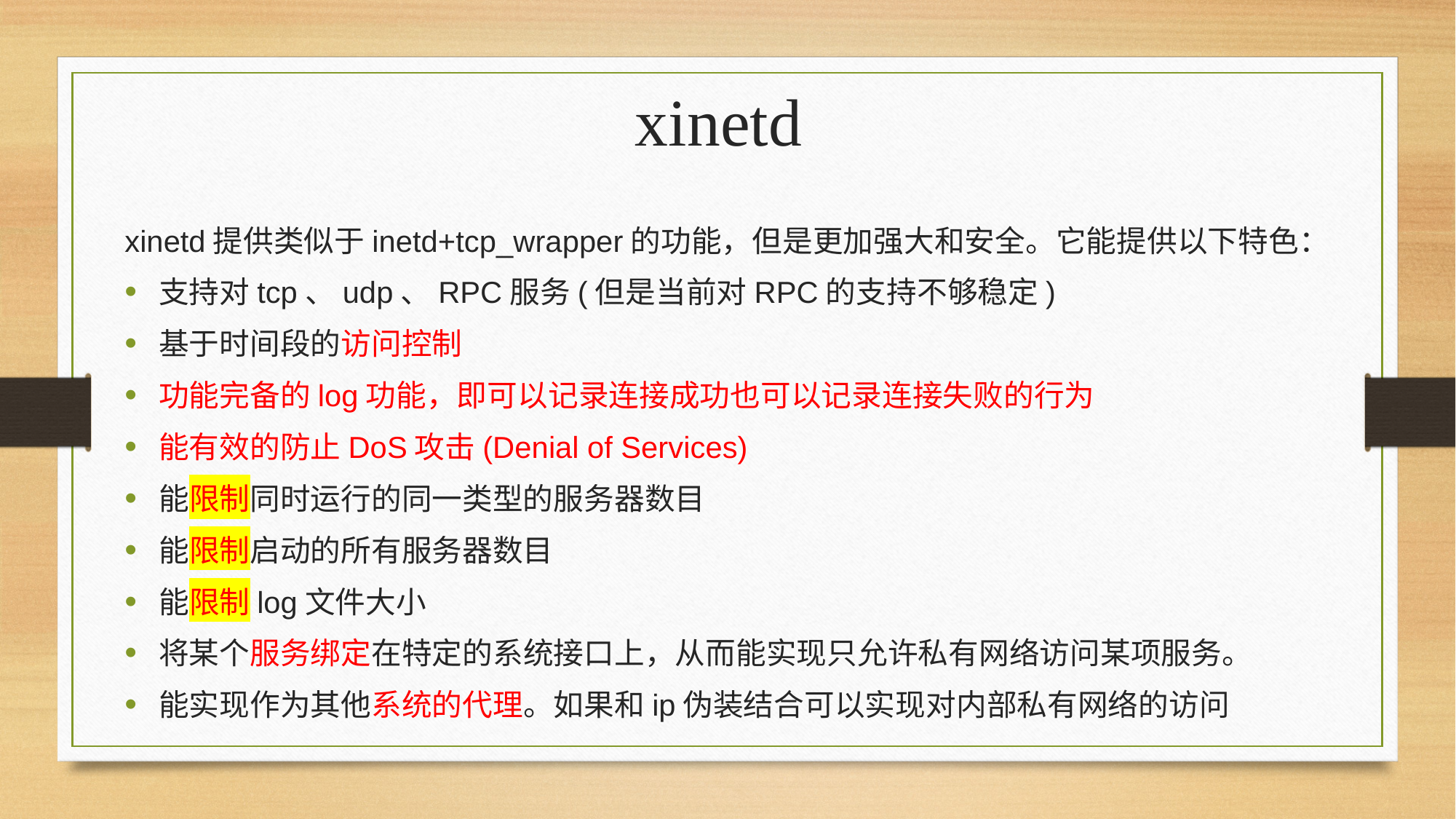

# xinetd
xinetd提供类似于inetd+tcp_wrapper的功能，但是更加强大和安全。它能提供以下特色：
支持对tcp、udp、RPC服务(但是当前对RPC的支持不够稳定)
基于时间段的访问控制
功能完备的log功能，即可以记录连接成功也可以记录连接失败的行为
能有效的防止DoS攻击(Denial of Services)
能限制同时运行的同一类型的服务器数目
能限制启动的所有服务器数目
能限制log文件大小
将某个服务绑定在特定的系统接口上，从而能实现只允许私有网络访问某项服务。
能实现作为其他系统的代理。如果和ip伪装结合可以实现对内部私有网络的访问